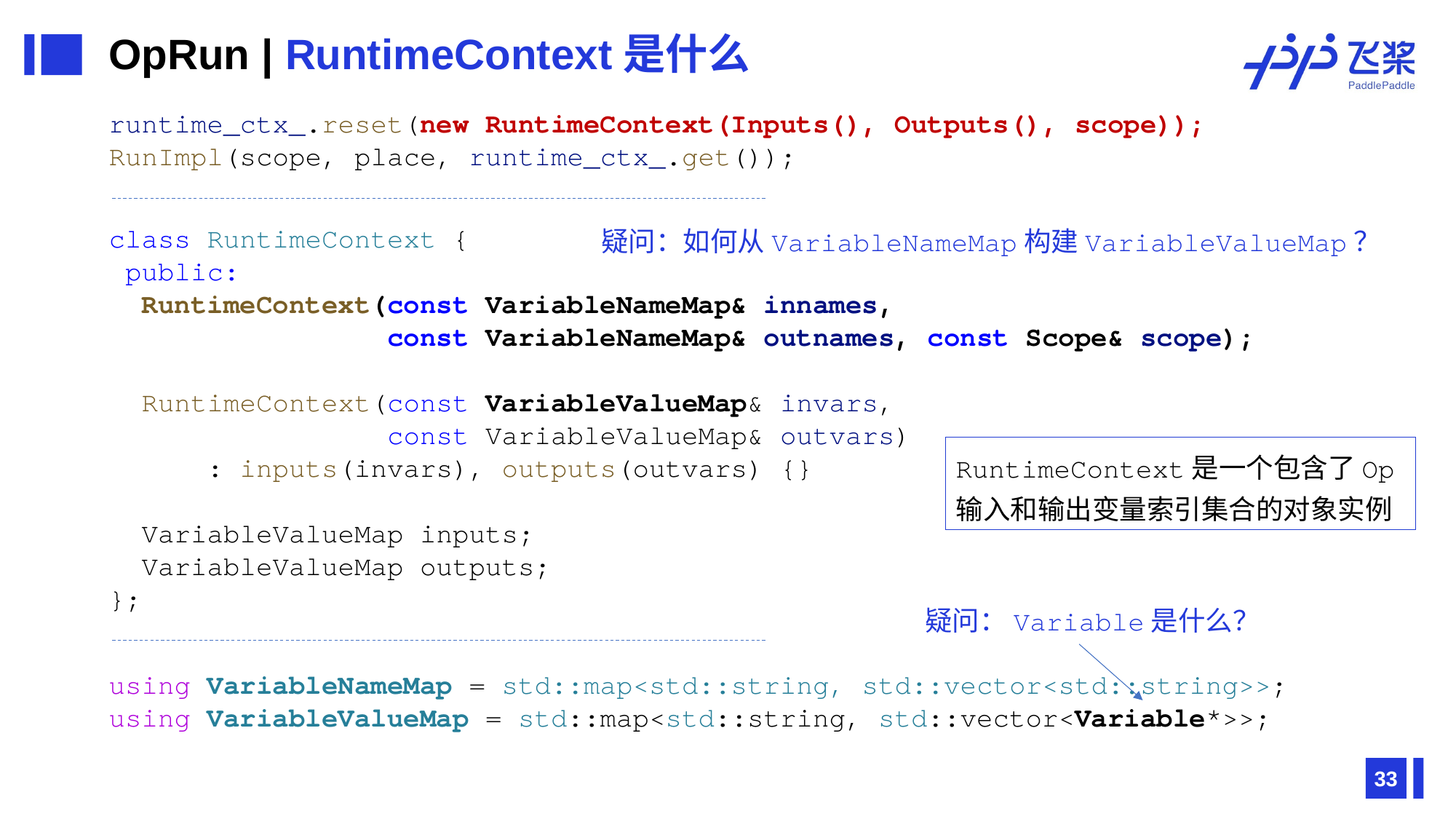

OpRun | RuntimeContext是什么
runtime_ctx_.reset(new RuntimeContext(Inputs(), Outputs(), scope));
RunImpl(scope, place, runtime_ctx_.get());
class RuntimeContext {
 public:
  RuntimeContext(const VariableNameMap& innames,
                 const VariableNameMap& outnames, const Scope& scope);
  RuntimeContext(const VariableValueMap& invars,
                 const VariableValueMap& outvars)
      : inputs(invars), outputs(outvars) {}
  VariableValueMap inputs;
  VariableValueMap outputs;
};
疑问：如何从VariableNameMap构建VariableValueMap？
RuntimeContext是一个包含了Op输入和输出变量索引集合的对象实例
疑问：Variable是什么？
using VariableNameMap = std::map<std::string, std::vector<std::string>>;
using VariableValueMap = std::map<std::string, std::vector<Variable*>>;
33